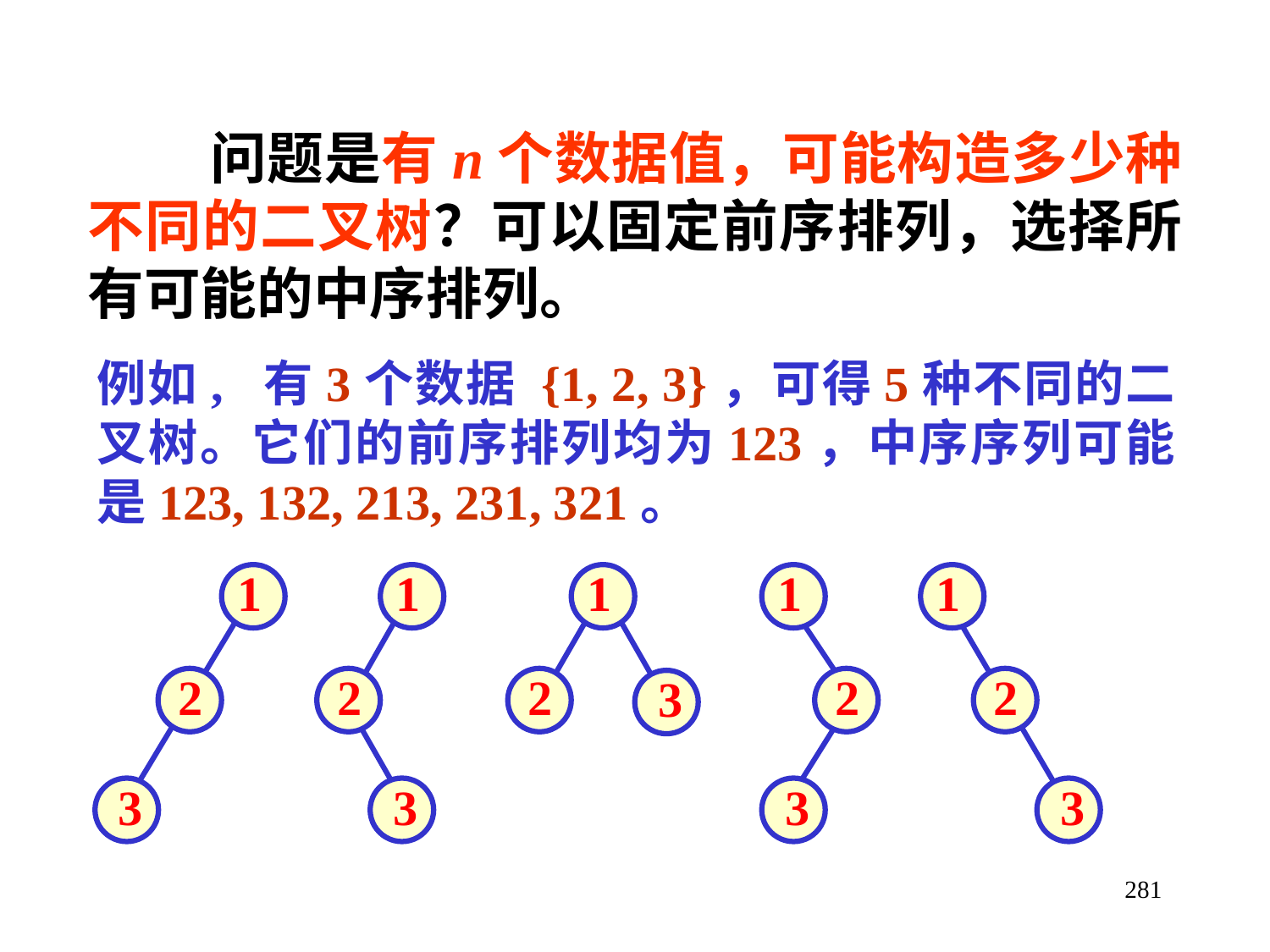

问题是有n个数据值，可能构造多少种不同的二叉树？可以固定前序排列，选择所有可能的中序排列。
例如,  有3个数据 {1, 2, 3}，可得5种不同的二叉树。它们的前序排列均为123，中序序列可能是123, 132, 213, 231, 321。
1
1
1
1
1

2
2
2
2
2
3

3
3
3
3

281